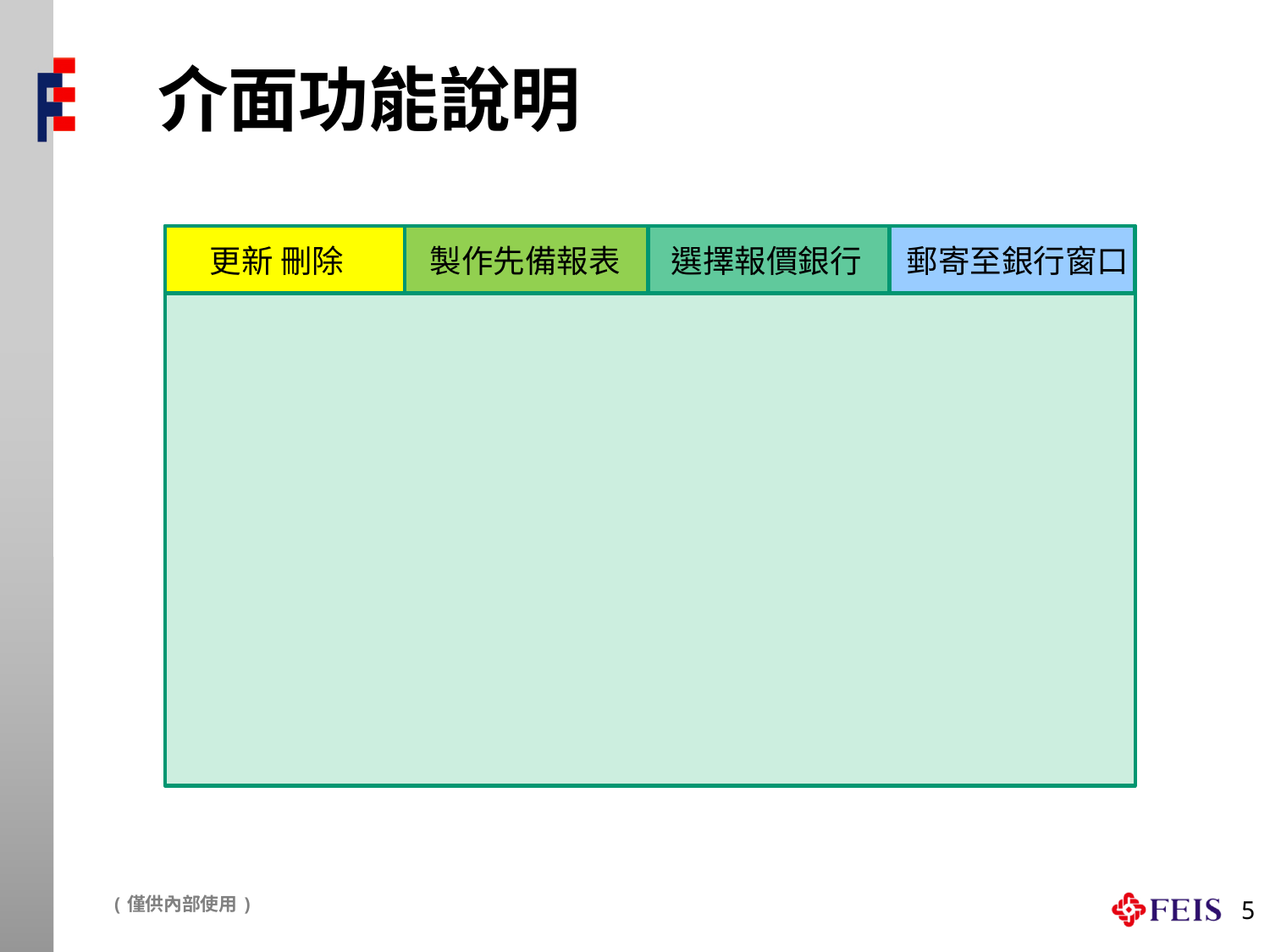

# 介面功能說明

更新 刪除
製作先備報表
選擇報價銀行
郵寄至銀行窗口
5